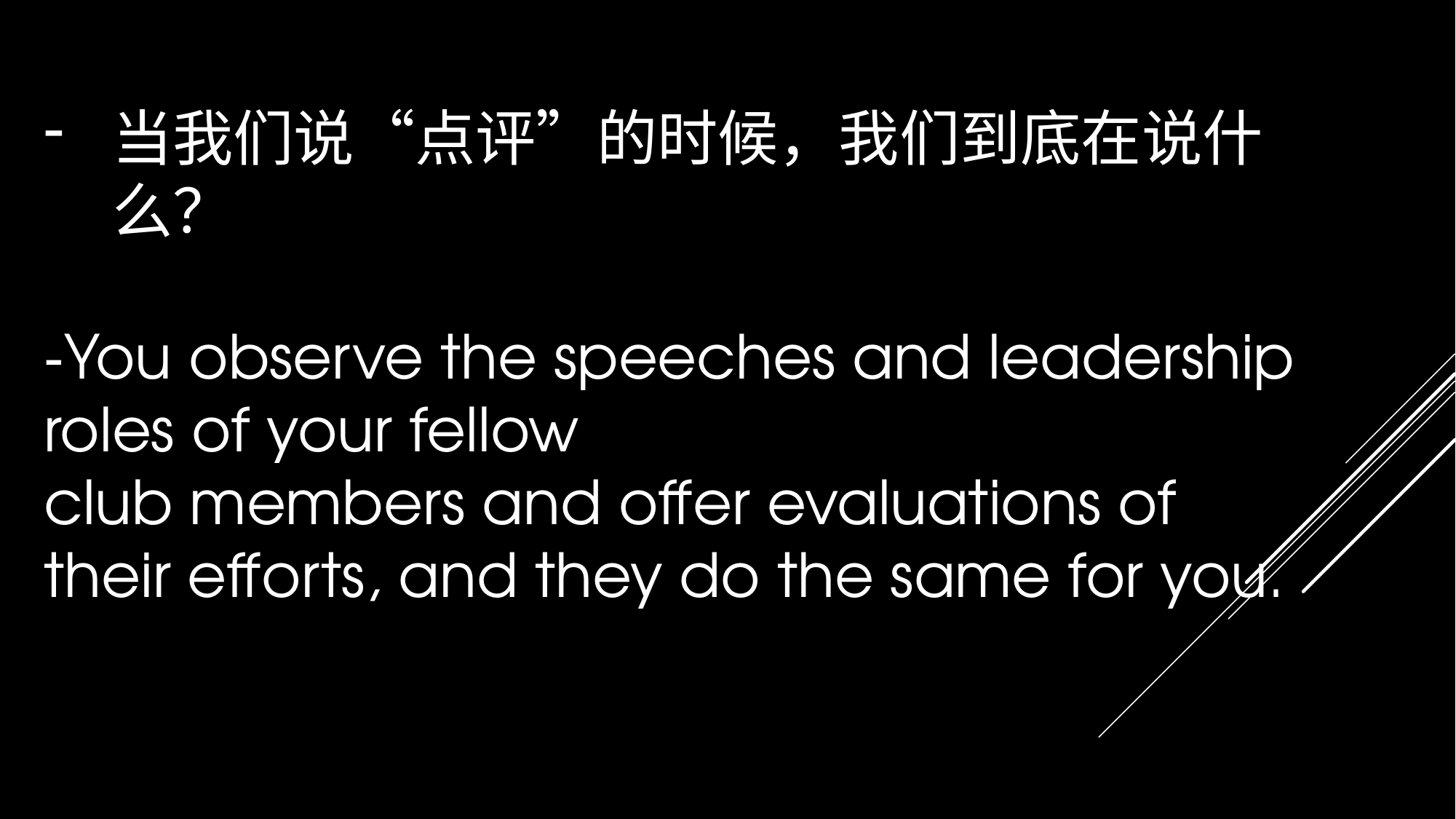

当我们说“点评”的时候，我们到底在说什么？

-You observe the speeches and leadership roles of your fellow
club members and offer evaluations of their efforts, and they do the same for you.